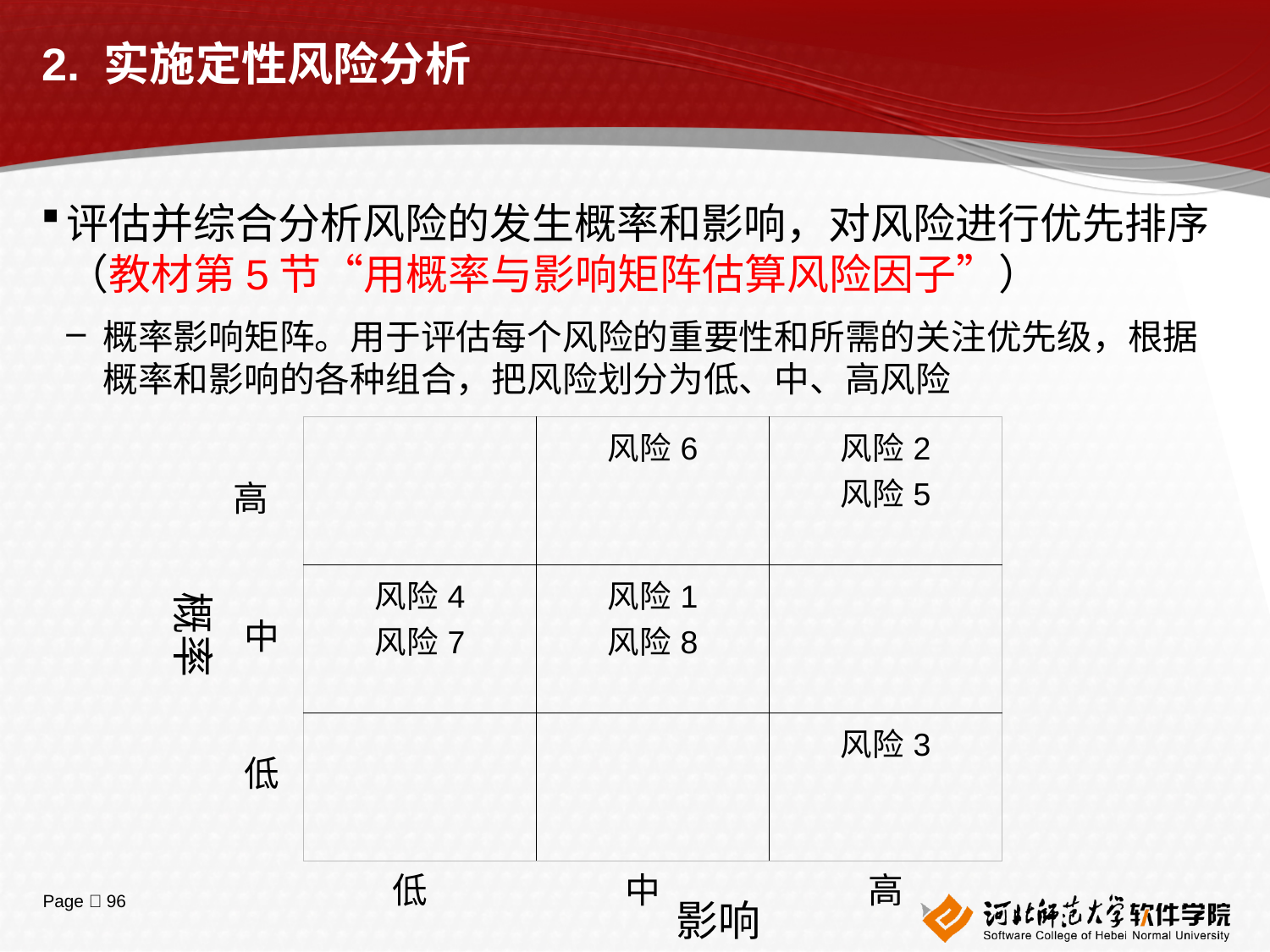

# 2. 实施定性风险分析
评估并综合分析风险的发生概率和影响，对风险进行优先排序（教材第5节“用概率与影响矩阵估算风险因子”）
概率影响矩阵。用于评估每个风险的重要性和所需的关注优先级，根据概率和影响的各种组合，把风险划分为低、中、高风险

|  | 风险6 | 风险2 风险5 |
| --- | --- | --- |
| 风险4 风险7 | 风险1 风险8 |  |
|  |  | 风险3 |
高
概率
中
低
低
中
高
影响